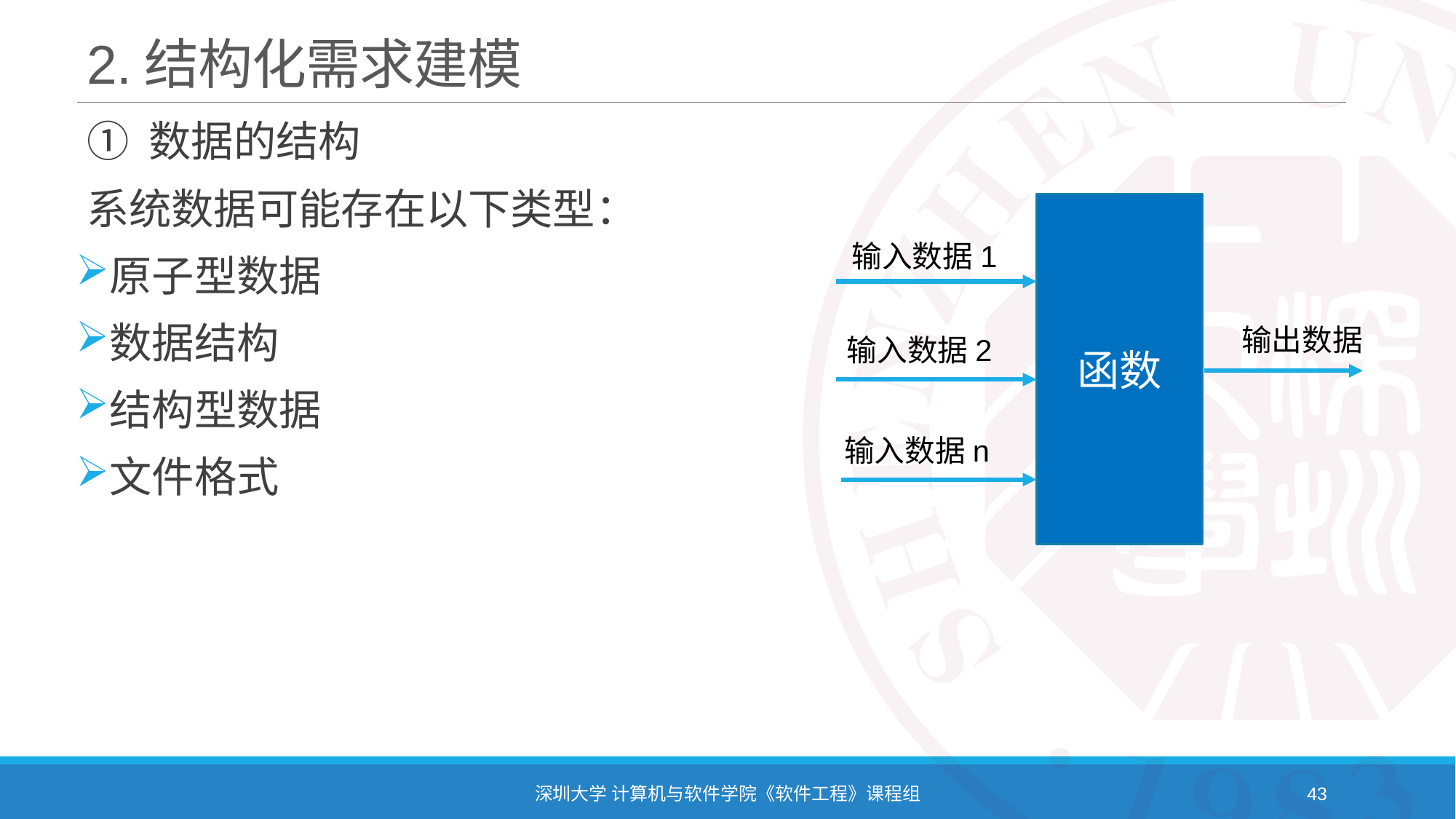

# 2.结构化需求建模
① 数据的结构
系统数据可能存在以下类型：
原子型数据
数据结构
结构型数据
文件格式
函数
输入数据1
输出数据
输入数据2
输入数据n
深圳大学 计算机与软件学院《软件工程》课程组
43